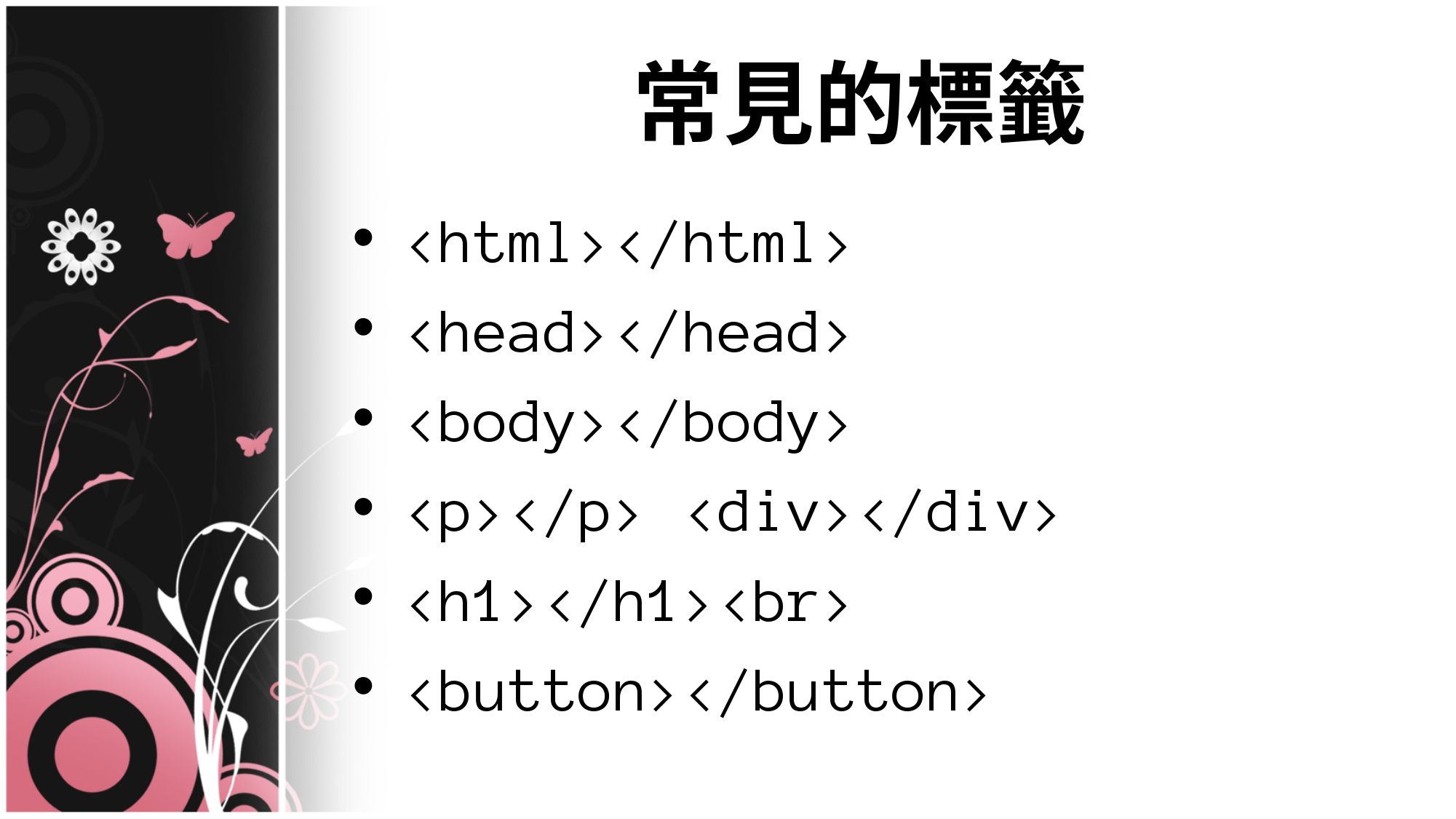

# 常見的標籤
<html></html>
<head></head>
<body></body>
<p></p> <div></div>
<h1></h1><br>
<button></button>